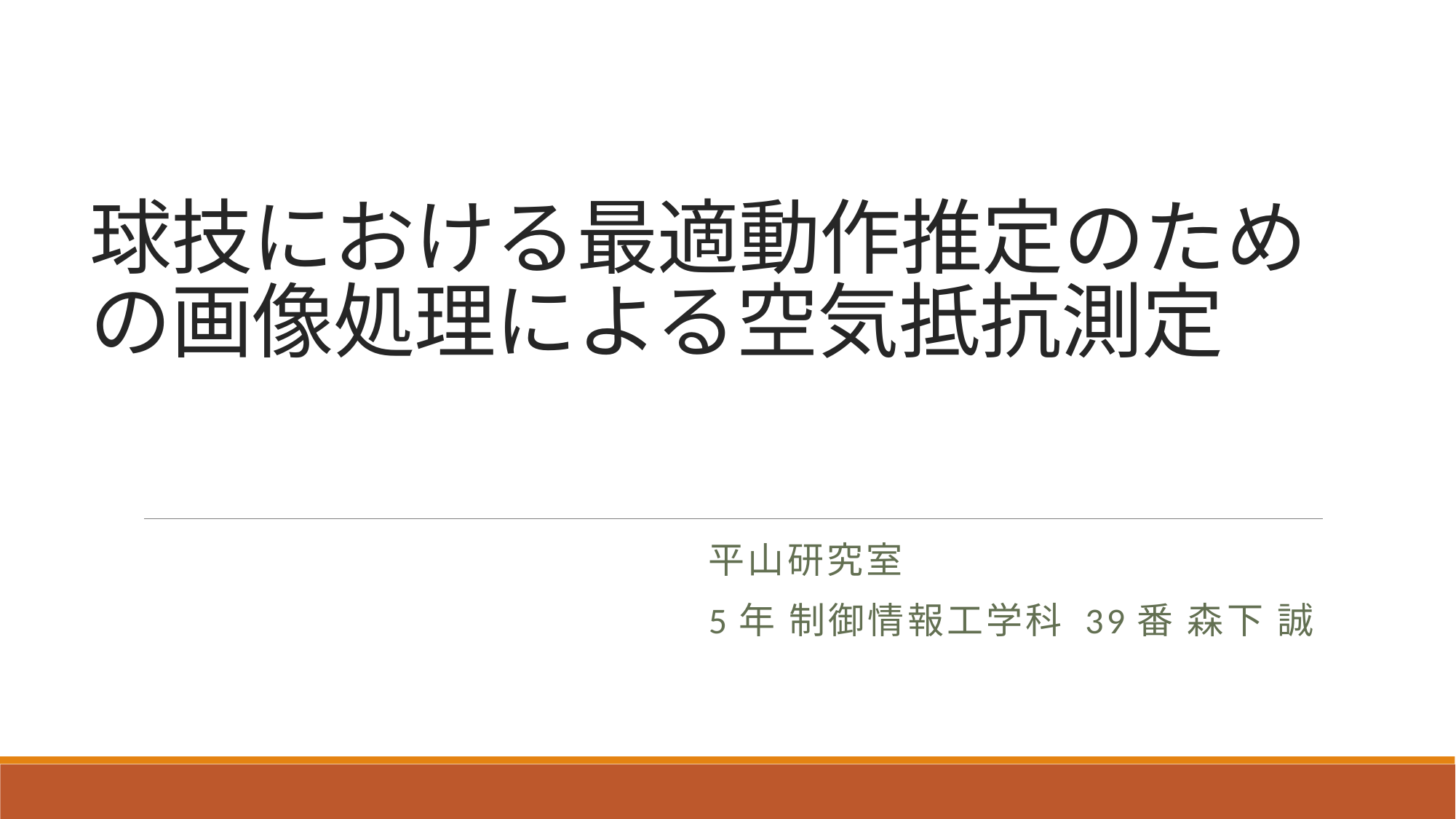

# 球技における最適動作推定のための画像処理による空気抵抗測定
平山研究室
5年 制御情報工学科 39番 森下 誠